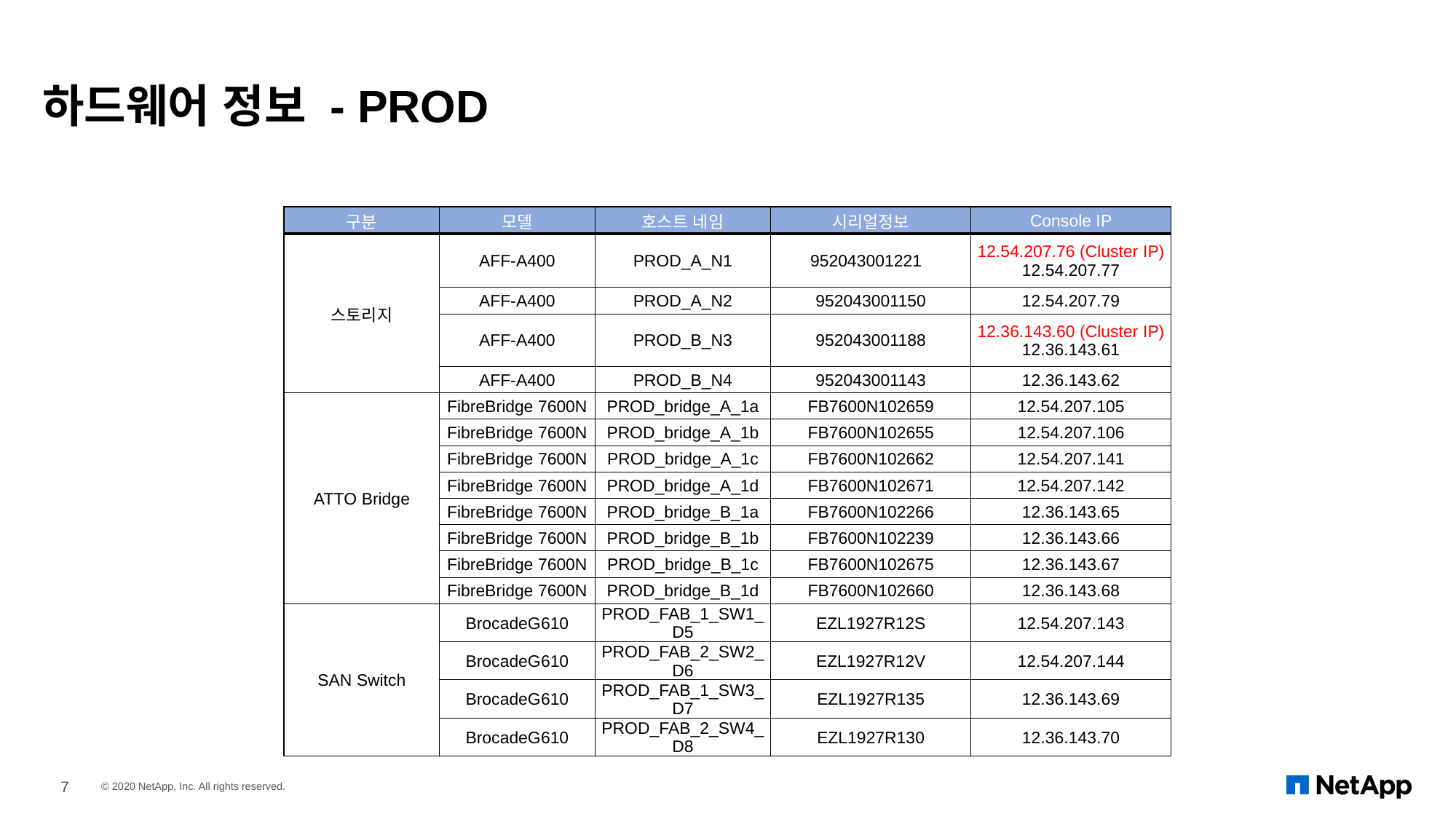

# 하드웨어 정보 - PROD
| 구분 | 모델 | 호스트 네임 | 시리얼정보 | Console IP |
| --- | --- | --- | --- | --- |
| 스토리지 | AFF-A400 | PROD\_A\_N1 | 952043001221 | 12.54.207.76 (Cluster IP) 12.54.207.77 |
|  | AFF-A400 | PROD\_A\_N2 | 952043001150 | 12.54.207.79 |
|  | AFF-A400 | PROD\_B\_N3 | 952043001188 | 12.36.143.60 (Cluster IP) 12.36.143.61 |
|  | AFF-A400 | PROD\_B\_N4 | 952043001143 | 12.36.143.62 |
| ATTO Bridge | FibreBridge 7600N | PROD\_bridge\_A\_1a | FB7600N102659 | 12.54.207.105 |
|  | FibreBridge 7600N | PROD\_bridge\_A\_1b | FB7600N102655 | 12.54.207.106 |
|  | FibreBridge 7600N | PROD\_bridge\_A\_1c | FB7600N102662 | 12.54.207.141 |
|  | FibreBridge 7600N | PROD\_bridge\_A\_1d | FB7600N102671 | 12.54.207.142 |
|  | FibreBridge 7600N | PROD\_bridge\_B\_1a | FB7600N102266 | 12.36.143.65 |
|  | FibreBridge 7600N | PROD\_bridge\_B\_1b | FB7600N102239 | 12.36.143.66 |
|  | FibreBridge 7600N | PROD\_bridge\_B\_1c | FB7600N102675 | 12.36.143.67 |
|  | FibreBridge 7600N | PROD\_bridge\_B\_1d | FB7600N102660 | 12.36.143.68 |
| SAN Switch | BrocadeG610 | PROD\_FAB\_1\_SW1\_D5 | EZL1927R12S | 12.54.207.143 |
|  | BrocadeG610 | PROD\_FAB\_2\_SW2\_D6 | EZL1927R12V | 12.54.207.144 |
|  | BrocadeG610 | PROD\_FAB\_1\_SW3\_D7 | EZL1927R135 | 12.36.143.69 |
|  | BrocadeG610 | PROD\_FAB\_2\_SW4\_D8 | EZL1927R130 | 12.36.143.70 |